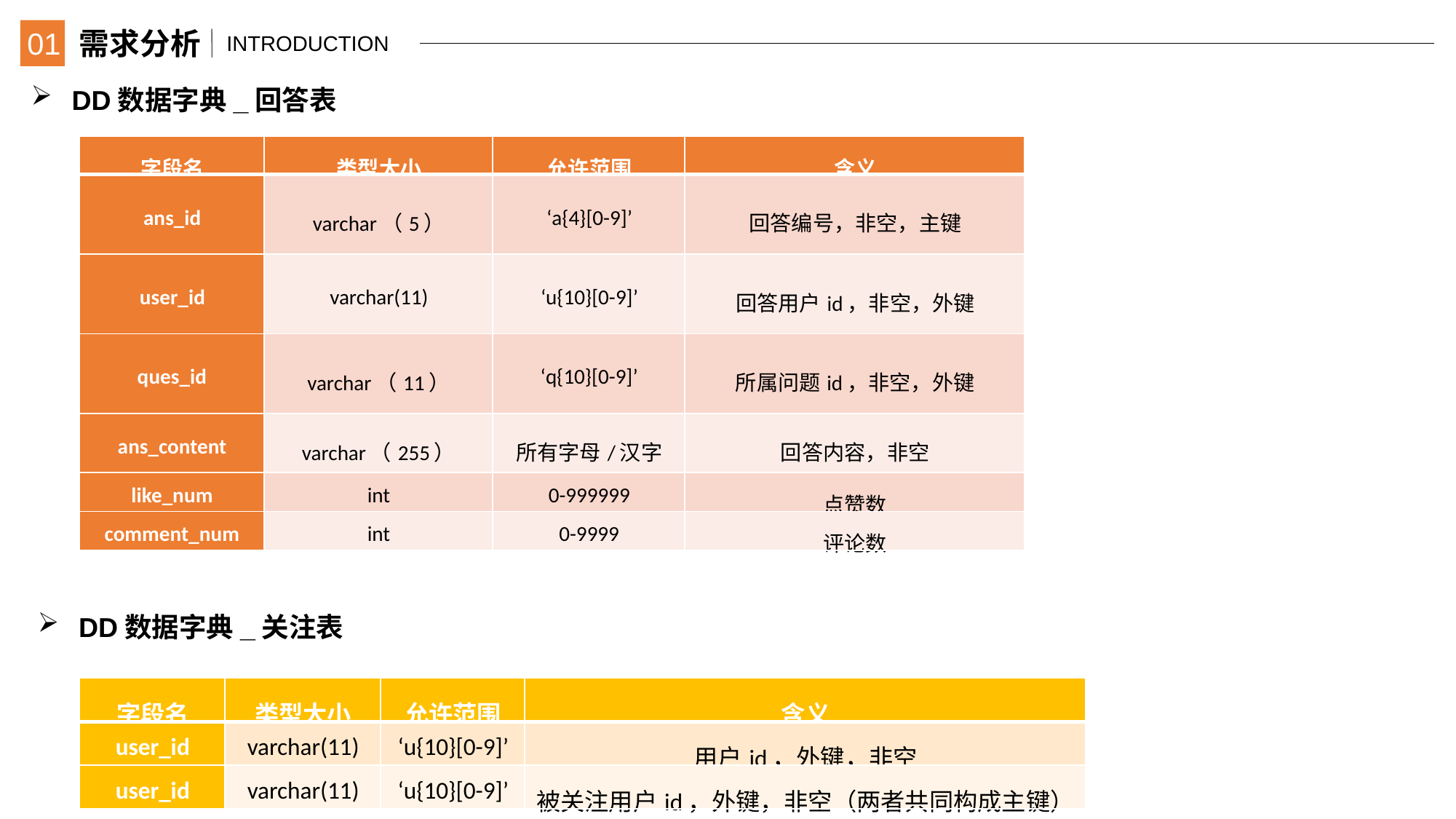

01
需求分析

 INTRODUCTION
DD数据字典_回答表

| 字段名 | 类型大小 | 允许范围 | 含义 |
| --- | --- | --- | --- |
| ans\_id | varchar（5） | ‘a{4}[0-9]’ | 回答编号，非空，主键 |
| user\_id | varchar(11) | ‘u{10}[0-9]’ | 回答用户id，非空，外键 |
| ques\_id | varchar（11） | ‘q{10}[0-9]’ | 所属问题id，非空，外键 |
| ans\_content | varchar（255） | 所有字母/汉字 | 回答内容，非空 |
| like\_num | int | 0-999999 | 点赞数 |
| comment\_num | int | 0-9999 | 评论数 |
DD数据字典_关注表

| 字段名 | 类型大小 | 允许范围 | 含义 |
| --- | --- | --- | --- |
| user\_id | varchar(11) | ‘u{10}[0-9]’ | 用户id，外键，非空 |
| user\_id | varchar(11) | ‘u{10}[0-9]’ | 被关注用户id，外键，非空（两者共同构成主键） |